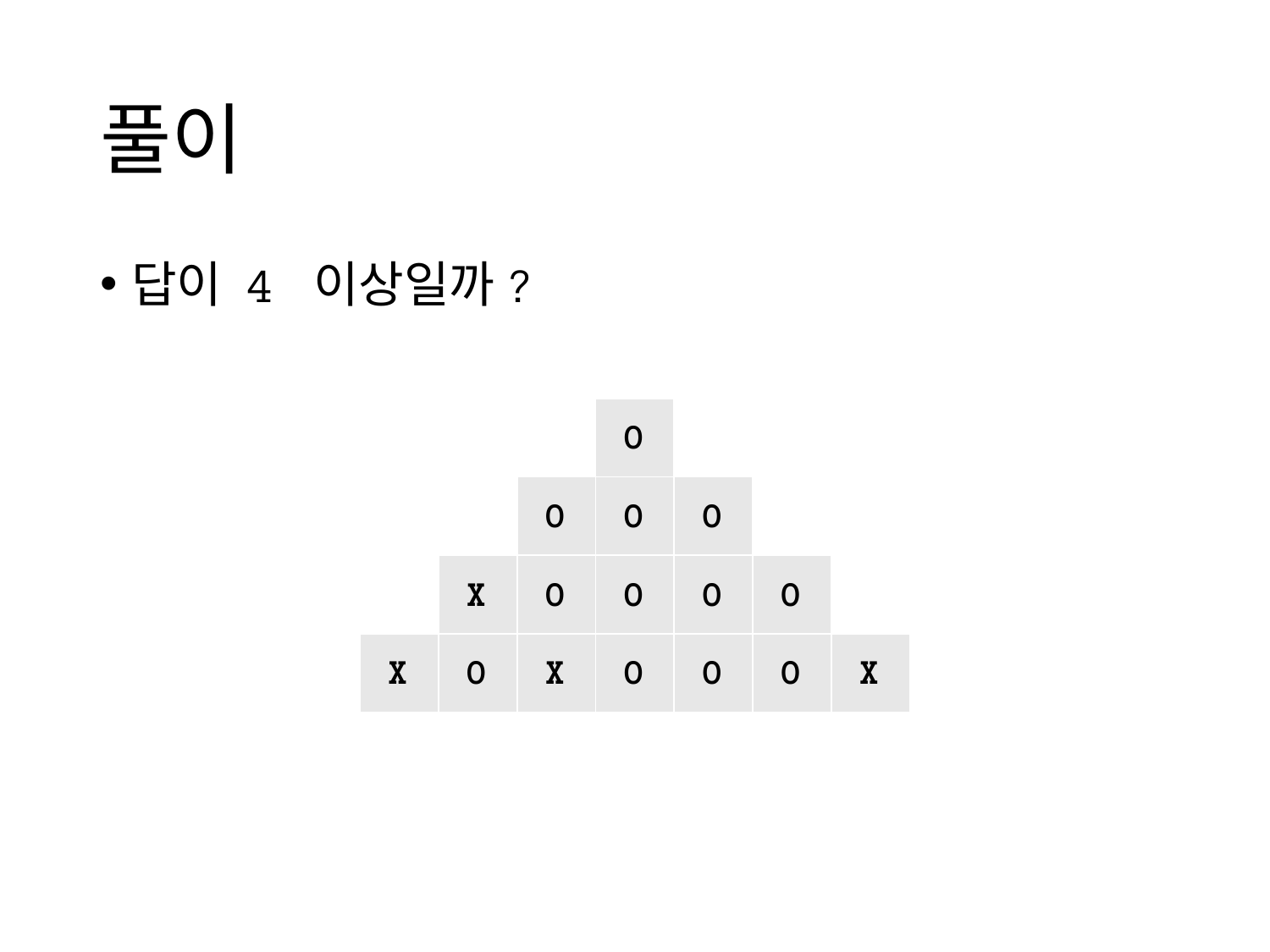

# 풀이
답이 4 이상일까?
|  |  |  | O |  |  |  |
| --- | --- | --- | --- | --- | --- | --- |
|  |  | O | O | O |  |  |
|  | X | O | O | O | O |  |
| X | O | X | O | O | O | X |